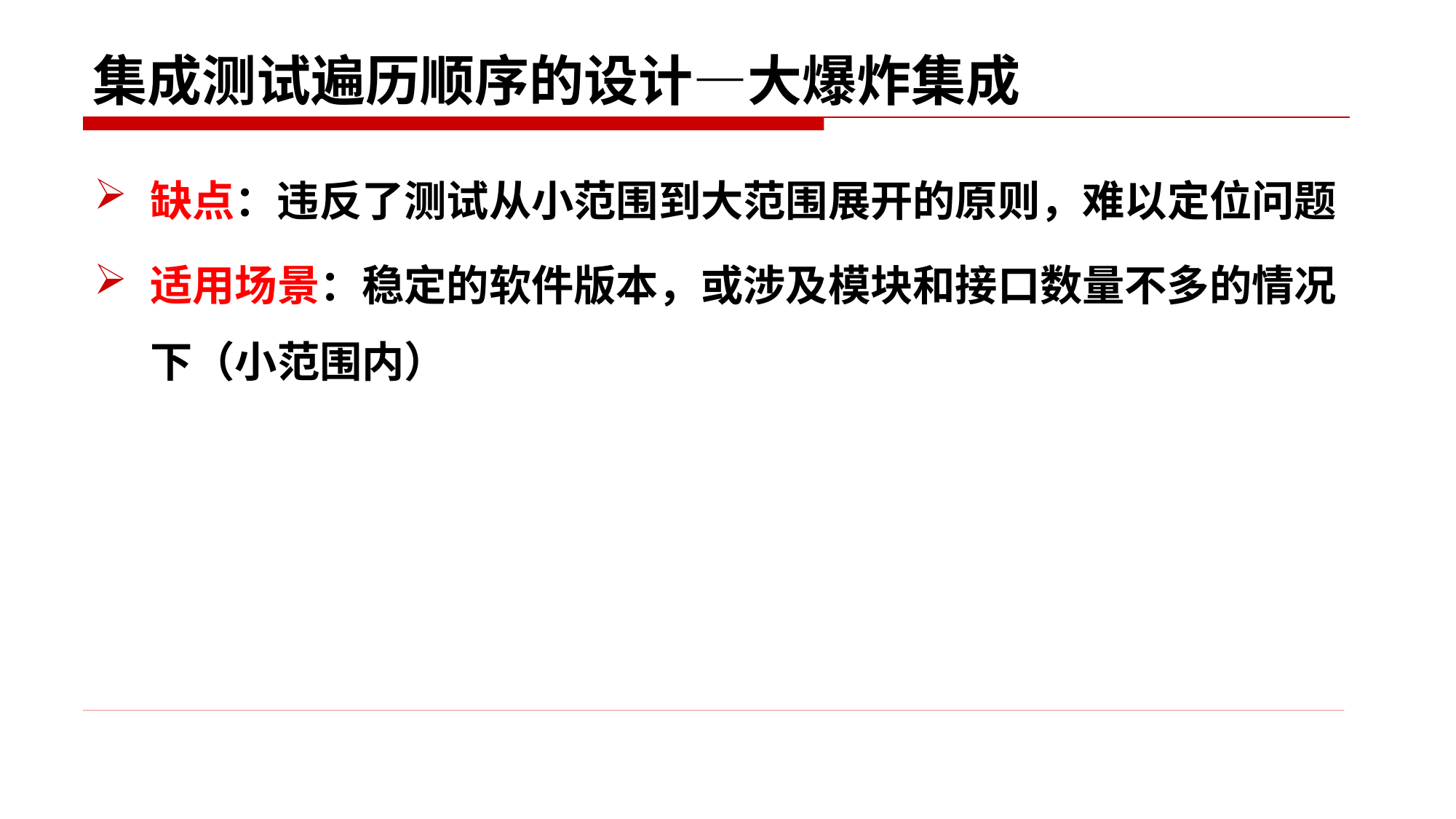

# 集成测试遍历顺序的设计—大爆炸集成
缺点：违反了测试从小范围到大范围展开的原则，难以定位问题
适用场景：稳定的软件版本，或涉及模块和接口数量不多的情况下（小范围内）